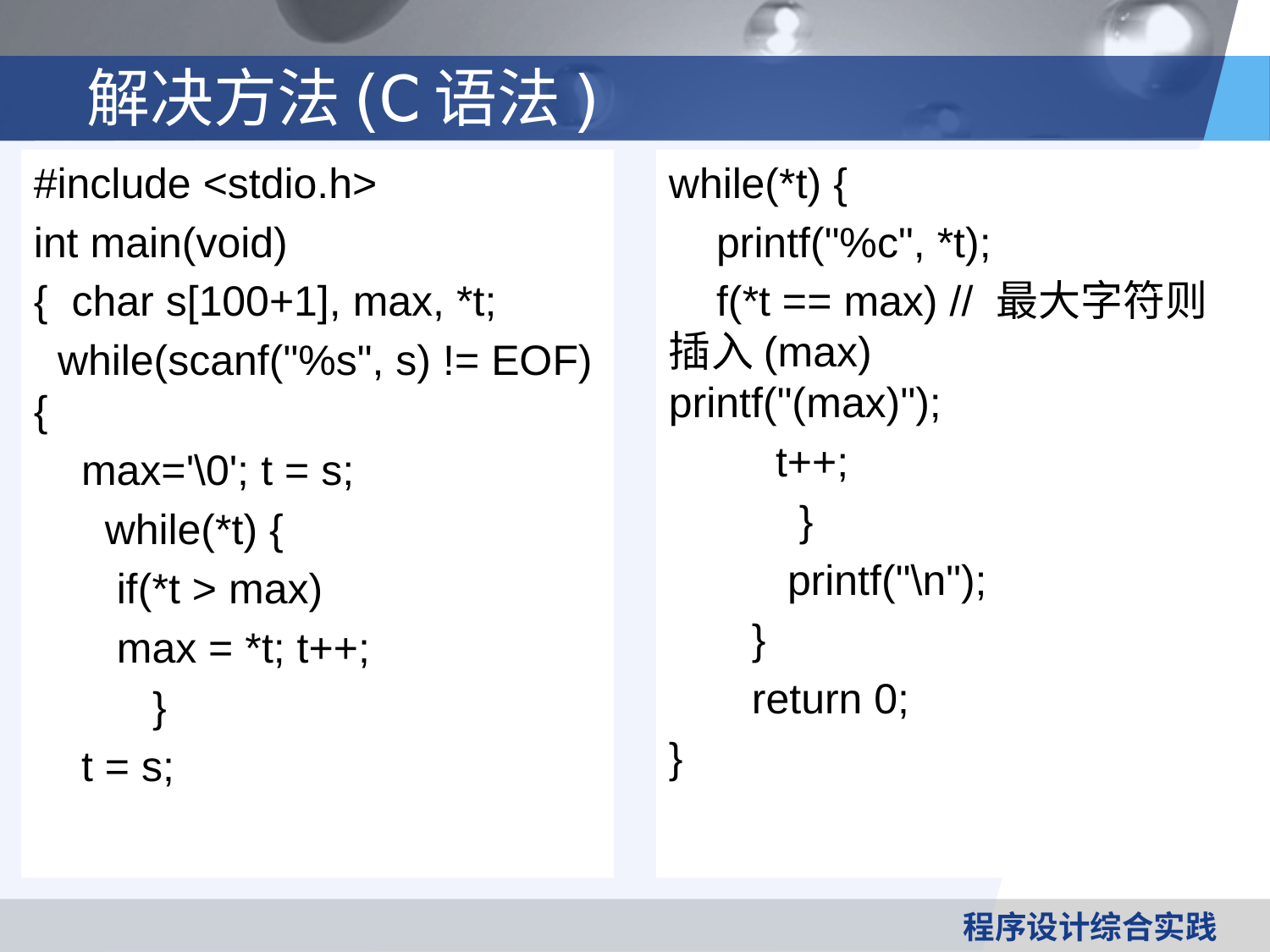

# 解决方法(C语法)
while(*t) {
    printf("%c", *t);
    f(*t == max) // 最大字符则插入(max)              printf("(max)");
         t++;
           }
          printf("\n");
       }
       return 0;
}

#include <stdio.h>
int main(void)
{  char s[100+1], max, *t;
  while(scanf("%s", s) != EOF) {
    max='\0'; t = s;
      while(*t) {
       if(*t > max)
       max = *t; t++;
          }
    t = s;